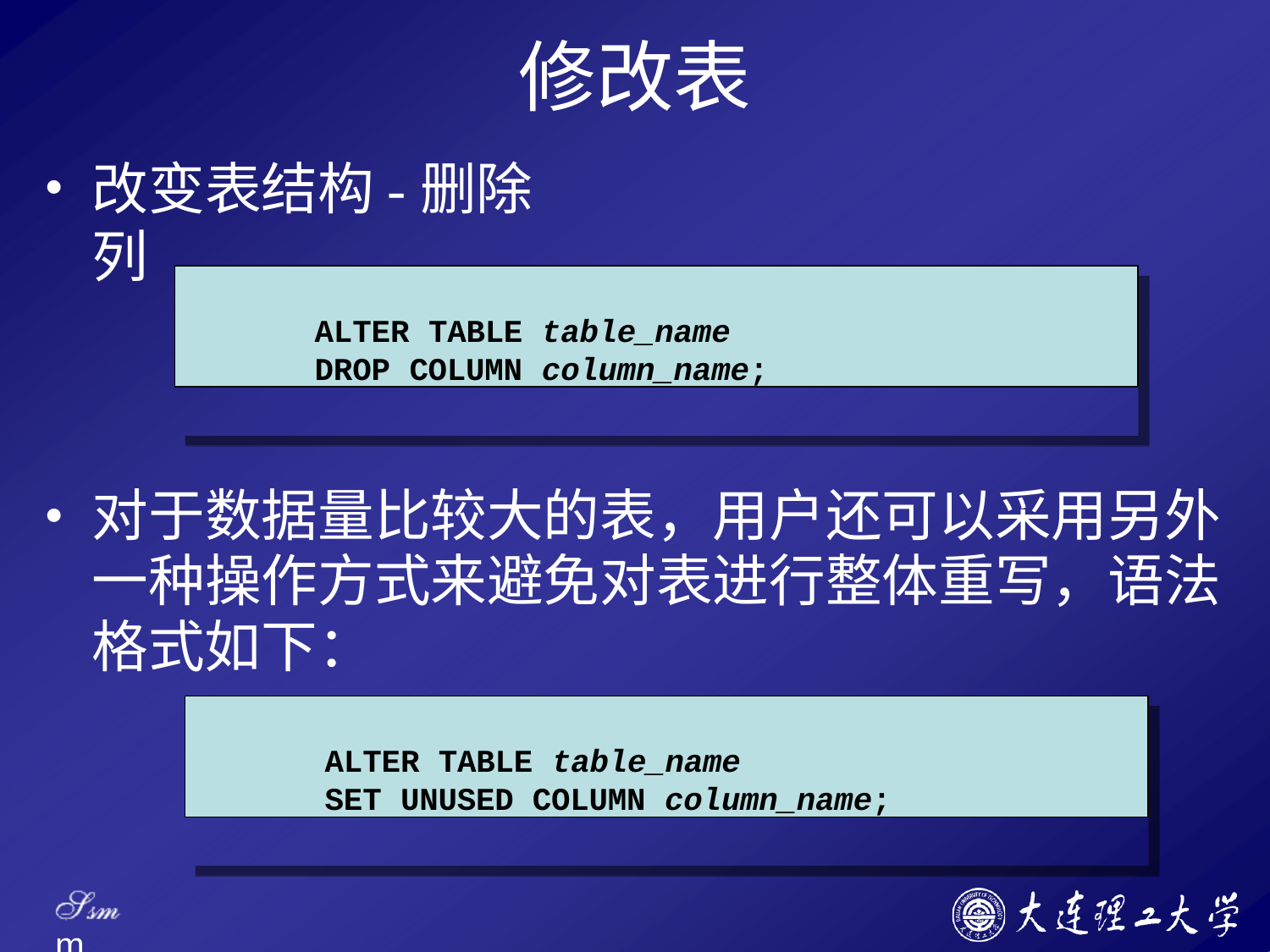

# 修改表
改变表结构-删除列

ALTER TABLE table_name
DROP COLUMN column_name;

对于数据量比较大的表，用户还可以采用另外 一种操作方式来避免对表进行整体重写，语法 格式如下：

ALTER TABLE table_name
SET UNUSED COLUMN column_name;

Ssm